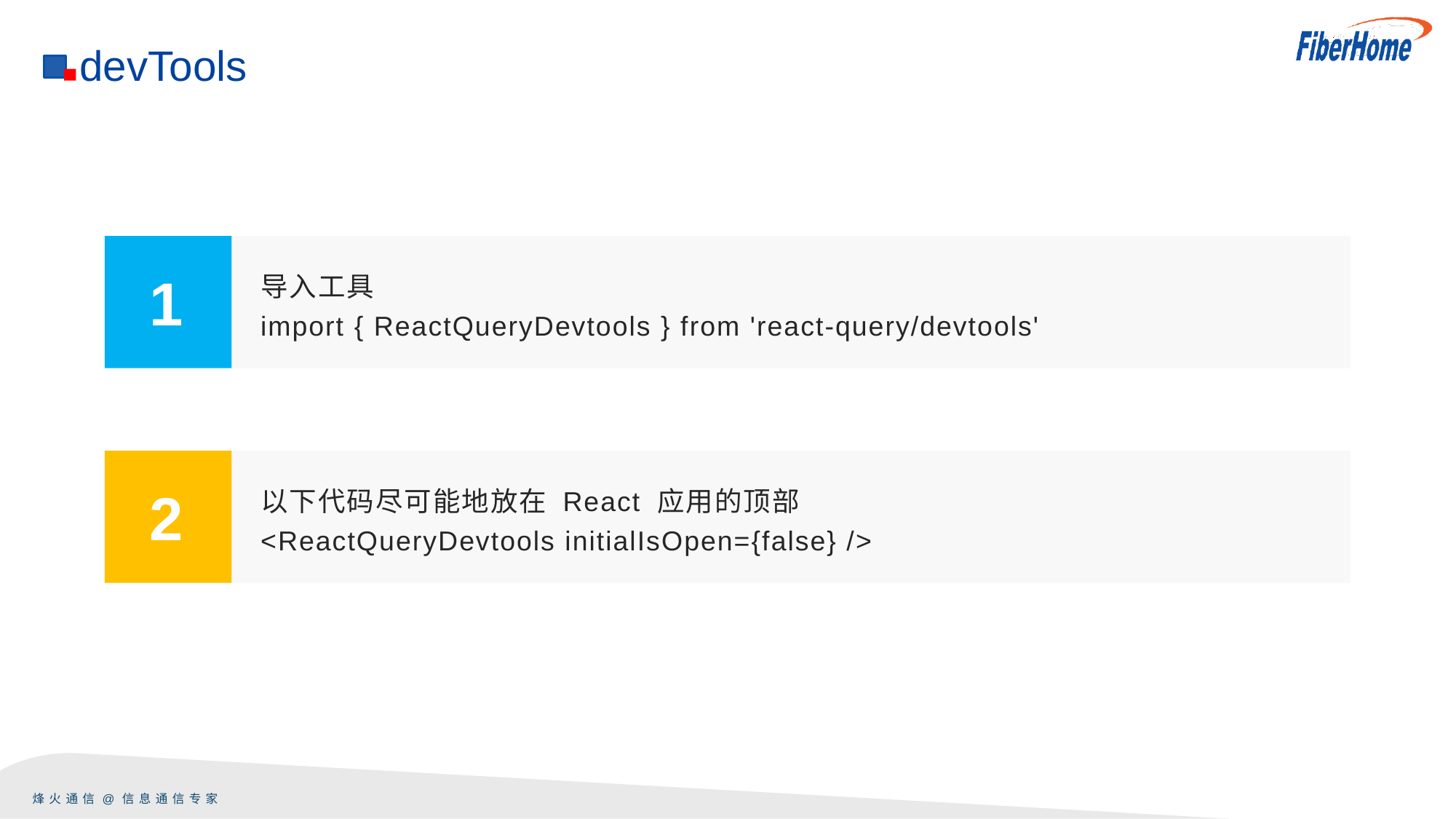

devTools

导入工具
import { ReactQueryDevtools } from 'react-query/devtools'
1

以下代码尽可能地放在 React 应用的顶部
<ReactQueryDevtools initialIsOpen={false} />
2